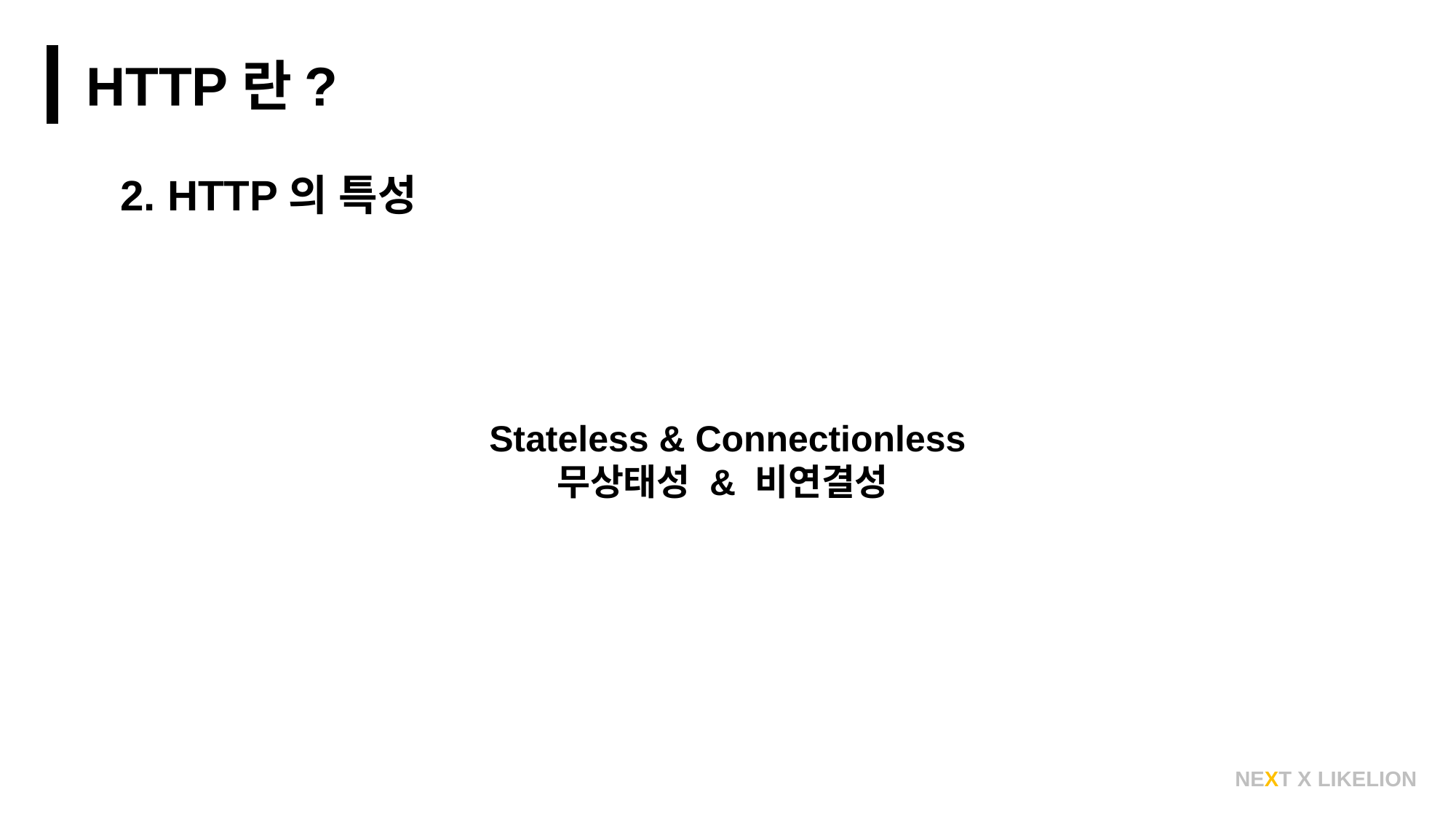

HTTP란?
2. HTTP의 특성
Stateless & Connectionless
무상태성 & 비연결성
NEXT X LIKELION